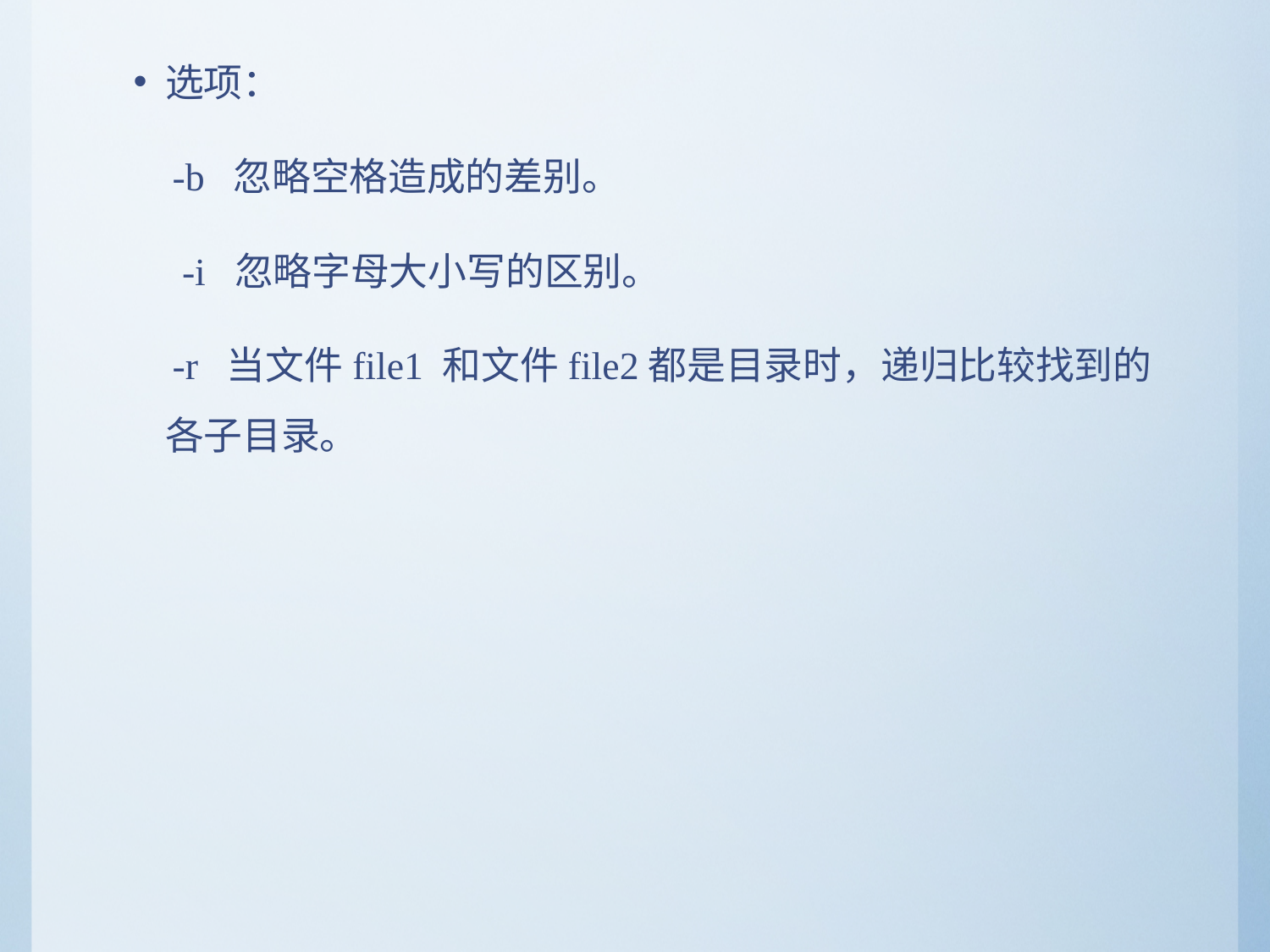

选项：
    -b  忽略空格造成的差别。
     -i  忽略字母大小写的区别。
    -r  当文件file1 和文件file2都是目录时，递归比较找到的各子目录。